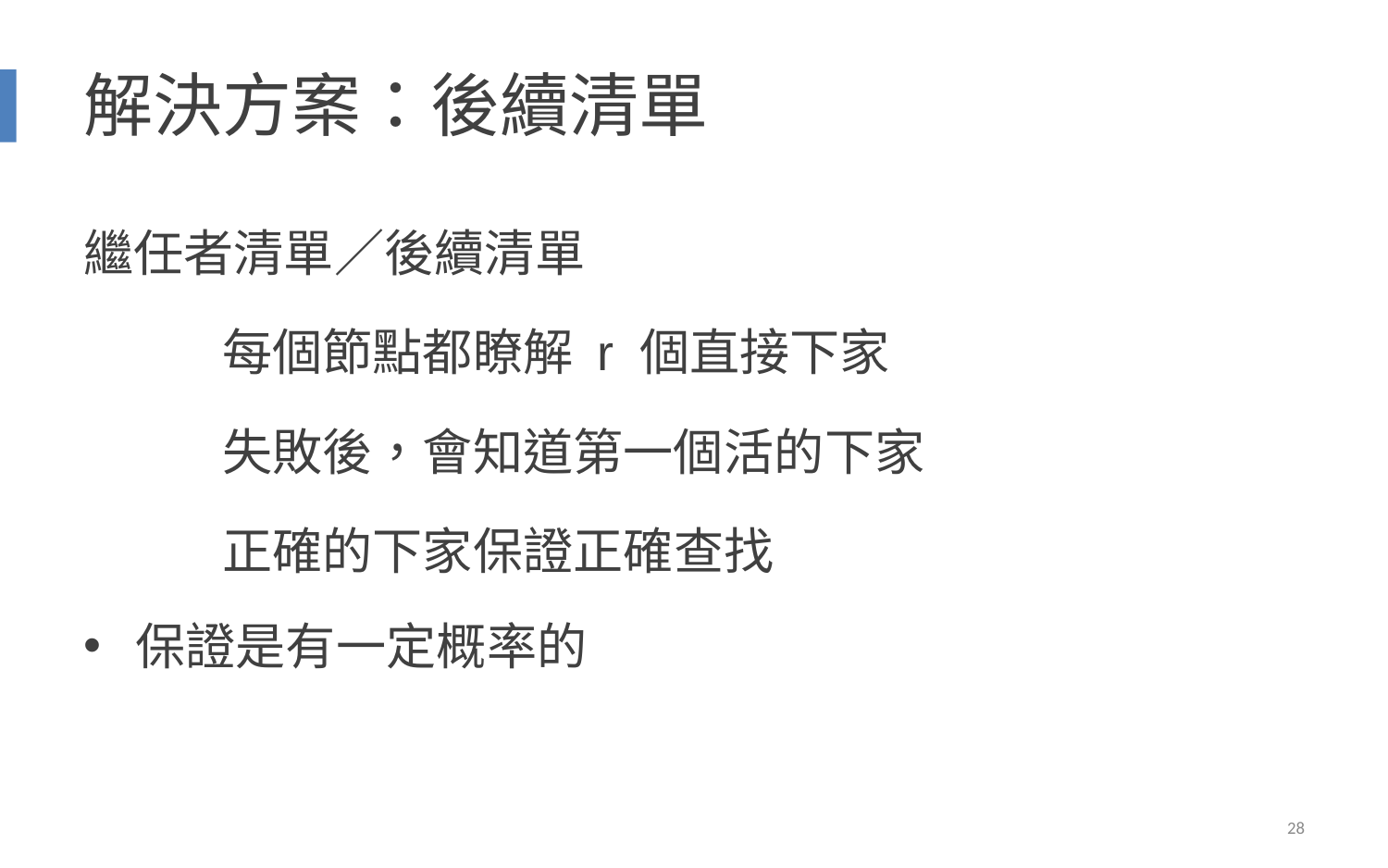

# 解決方案：後續清單
繼任者清單／後續清單
	每個節點都瞭解 r 個直接下家
	失敗後，會知道第一個活的下家
	正確的下家保證正確查找
保證是有一定概率的
28